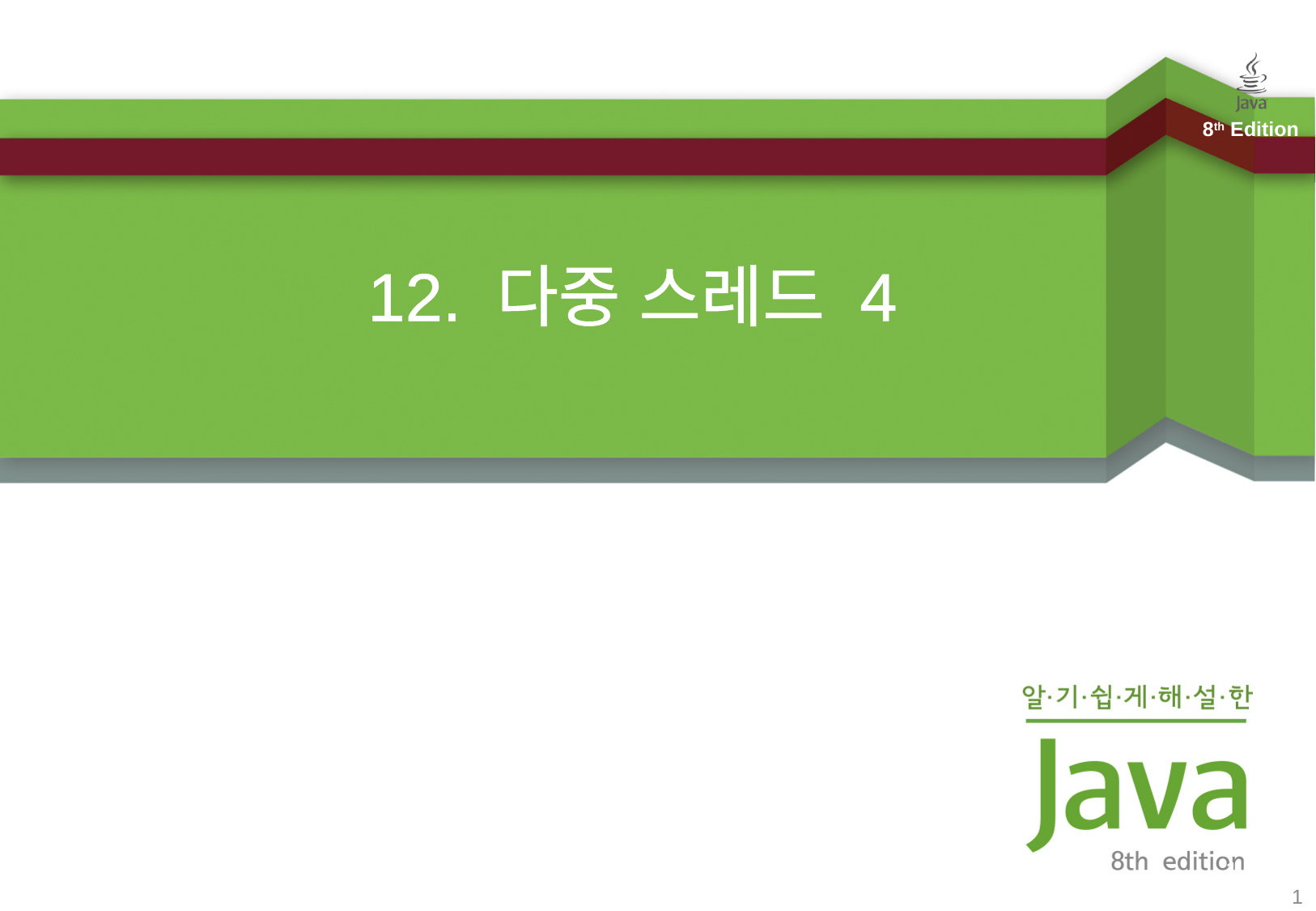

# 12. 다중 스레드 4

1
1